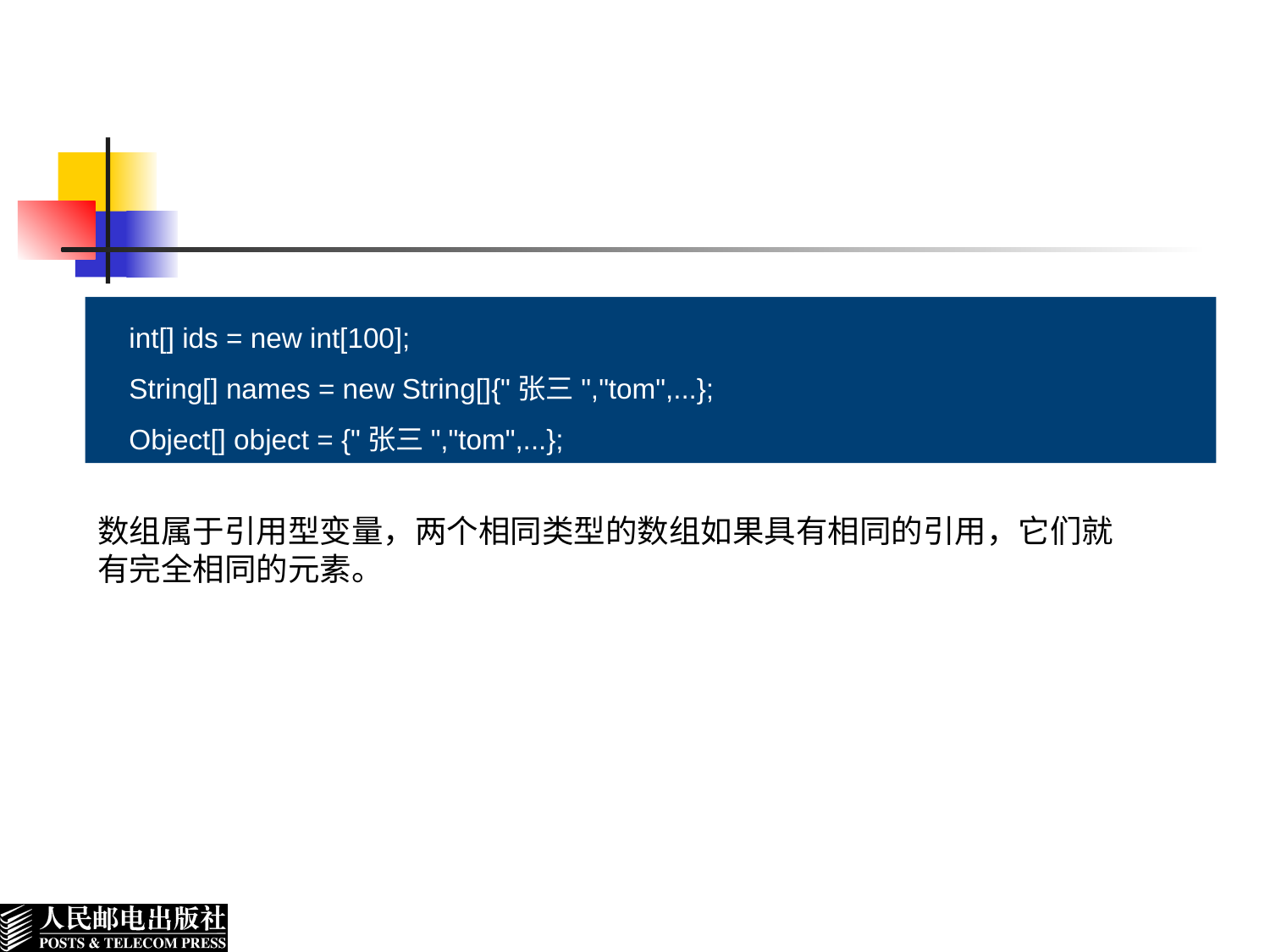

int[] ids = new int[100];
    String[] names = new String[]{"张三","tom",...};
    Object[] object = {"张三","tom",...};
数组属于引用型变量，两个相同类型的数组如果具有相同的引用，它们就有完全相同的元素。